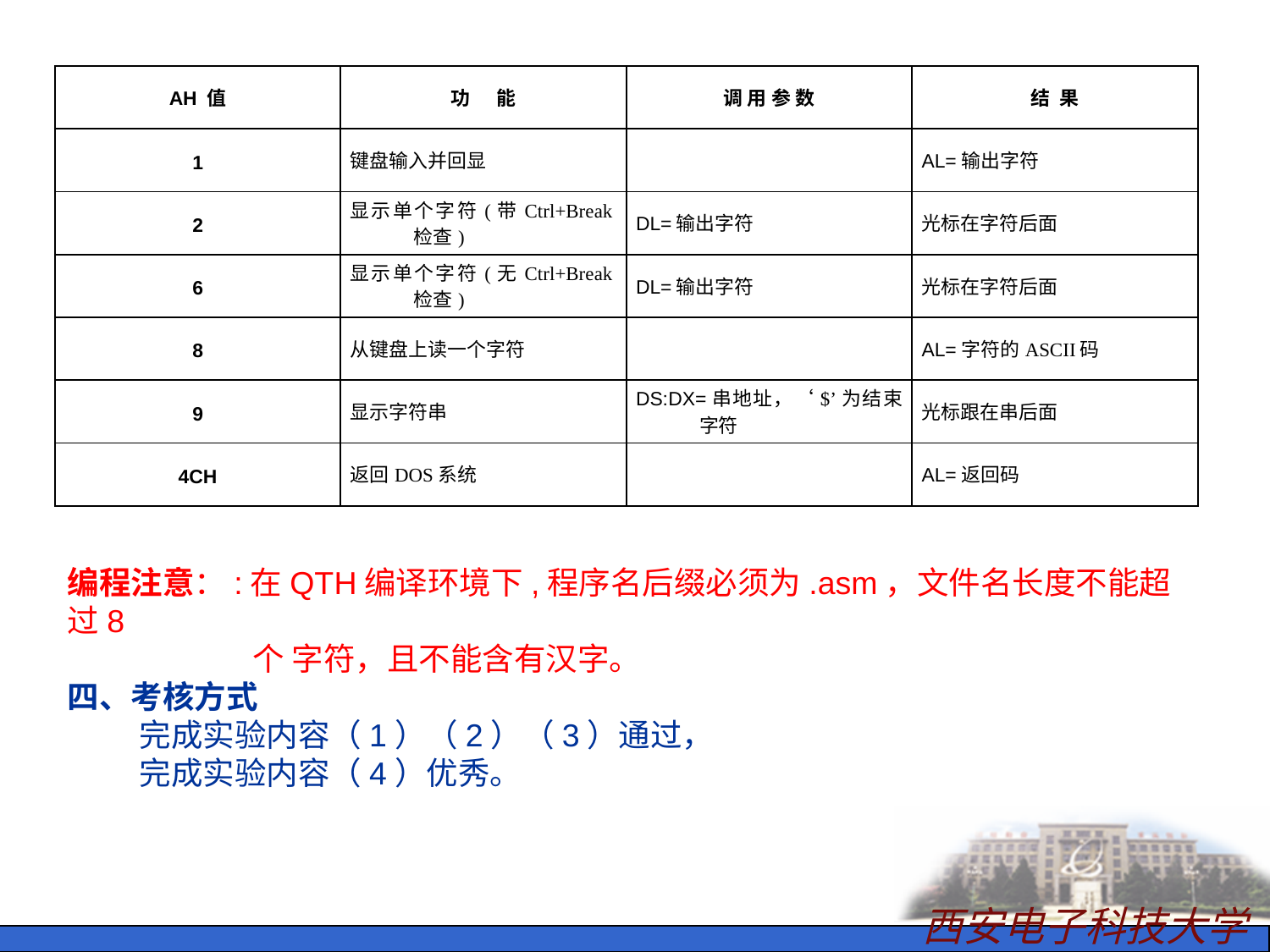

| AH 值 | 功 能 | 调 用 参 数 | 结 果 |
| --- | --- | --- | --- |
| 1 | 键盘输入并回显 |  | AL=输出字符 |
| 2 | 显示单个字符(带Ctrl+Break检查) | DL=输出字符 | 光标在字符后面 |
| 6 | 显示单个字符(无Ctrl+Break检查) | DL=输出字符 | 光标在字符后面 |
| 8 | 从键盘上读一个字符 |  | AL=字符的ASCII码 |
| 9 | 显示字符串 | DS:DX=串地址，‘$’为结束字符 | 光标跟在串后面 |
| 4CH | 返回DOS系统 |  | AL=返回码 |
# 编程注意：:在QTH编译环境下,程序名后缀必须为.asm，文件名长度不能超过8 个 字符，且不能含有汉字。 四、考核方式 完成实验内容（1）（2）（3）通过， 完成实验内容（4）优秀。